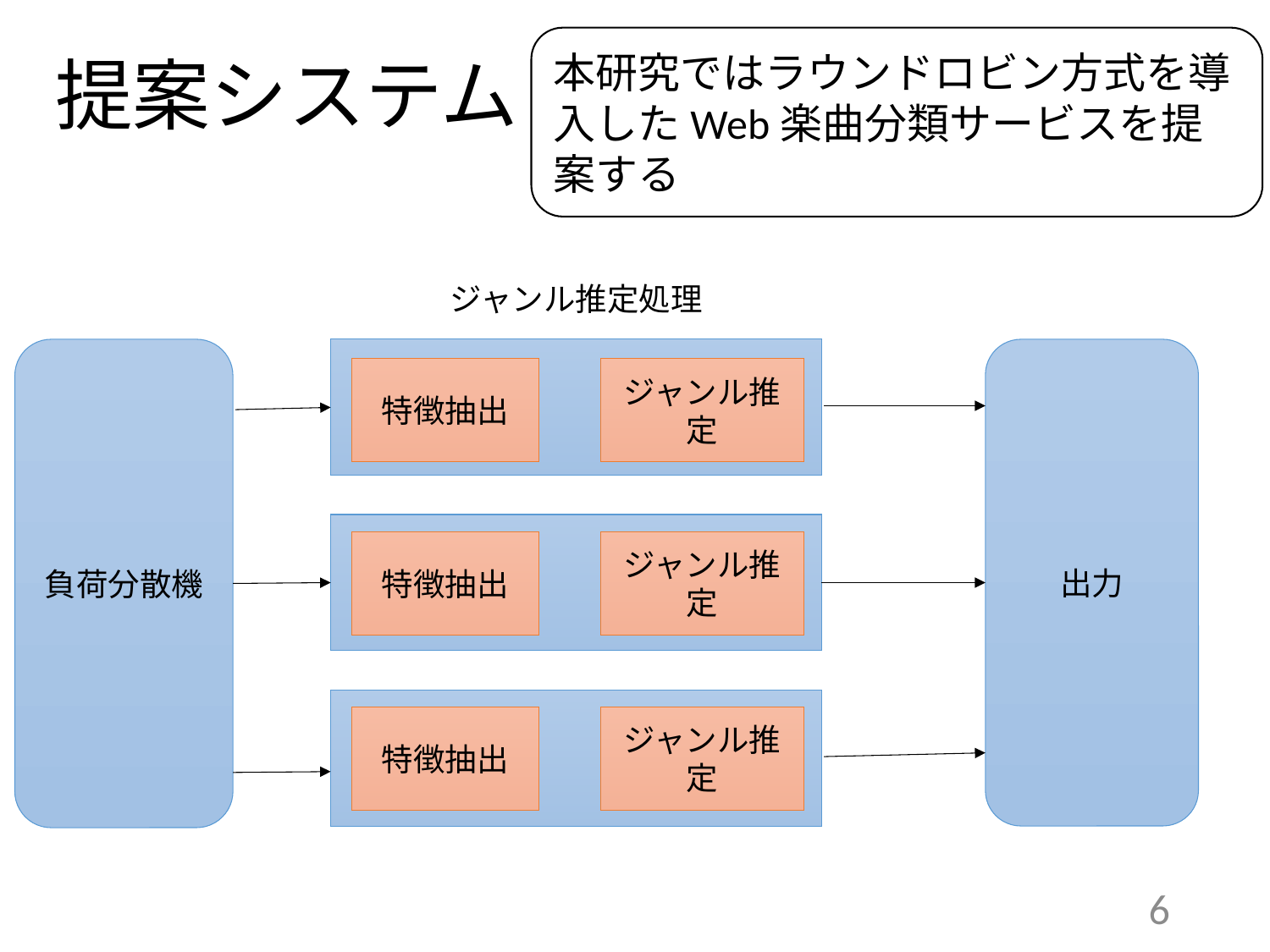

本研究ではラウンドロビン方式を導入したWeb楽曲分類サービスを提案する
# 提案システム
ジャンル推定処理
負荷分散機
出力

特徴抽出
ジャンル推定

特徴抽出
ジャンル推定

特徴抽出
ジャンル推定
6